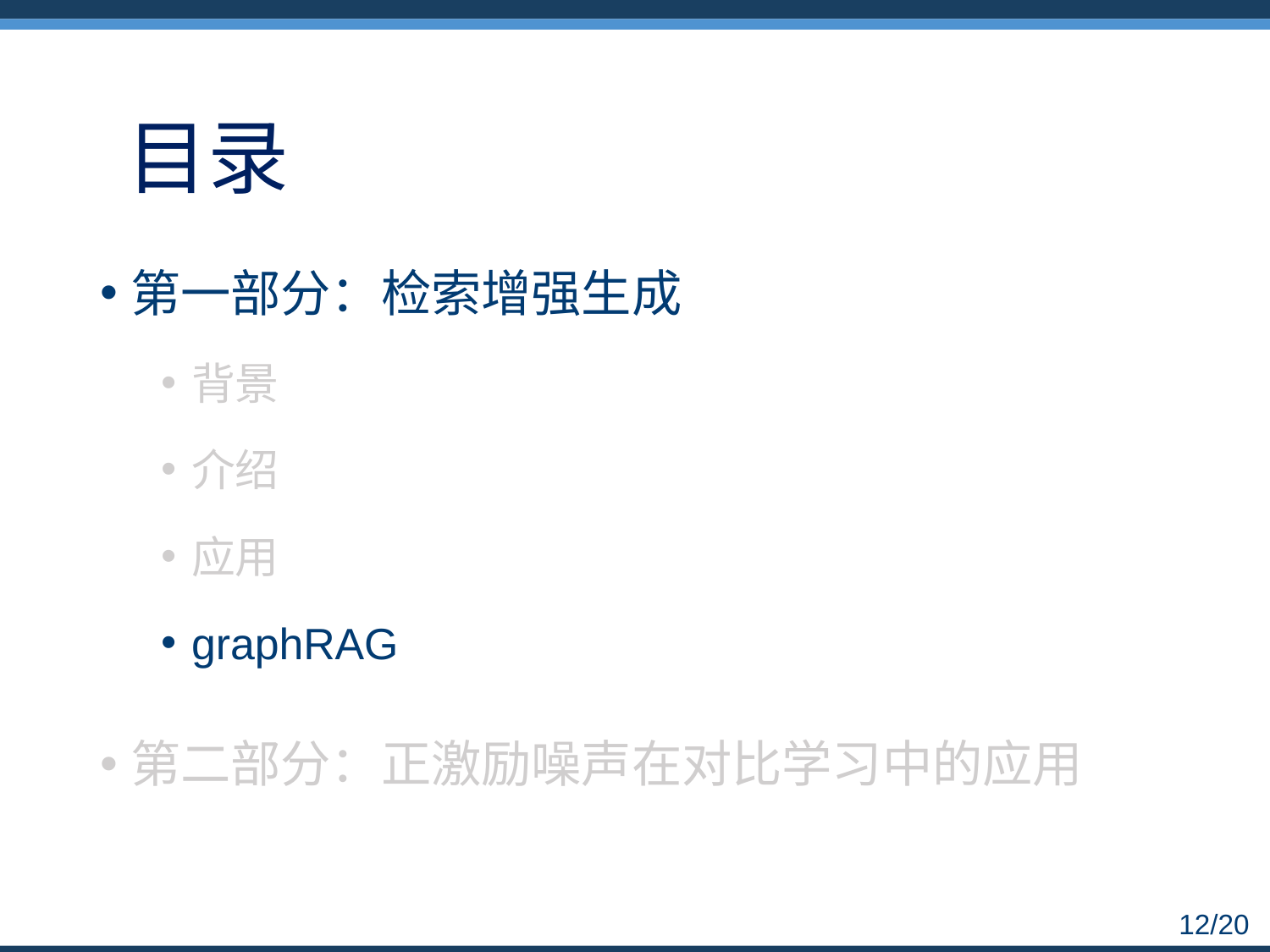

目录
第一部分：检索增强生成
背景
介绍
应用
graphRAG

第二部分：正激励噪声在对比学习中的应用
12/20